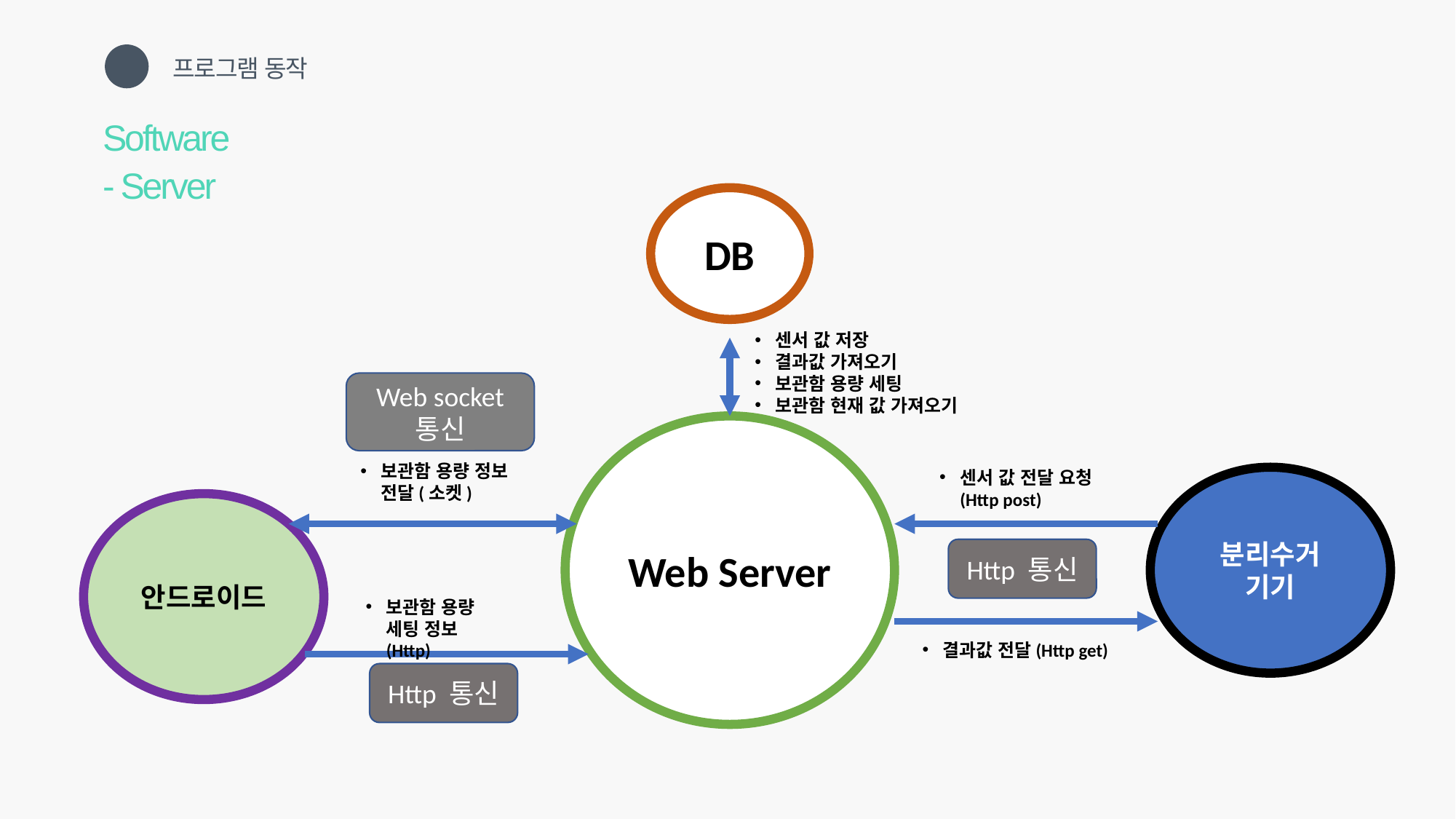

프로그램 동작
03
Software
- Server
DB
센서 값 저장
결과값 가져오기
보관함 용량 세팅
보관함 현재 값 가져오기
Web socket 통신
Web Server
보관함 용량 정보 전달(소켓)
센서 값 전달 요청(Http post)
분리수거
기기
안드로이드
Http 통신
보관함 용량 세팅 정보 (Http)
결과값 전달(Http get)
Http 통신